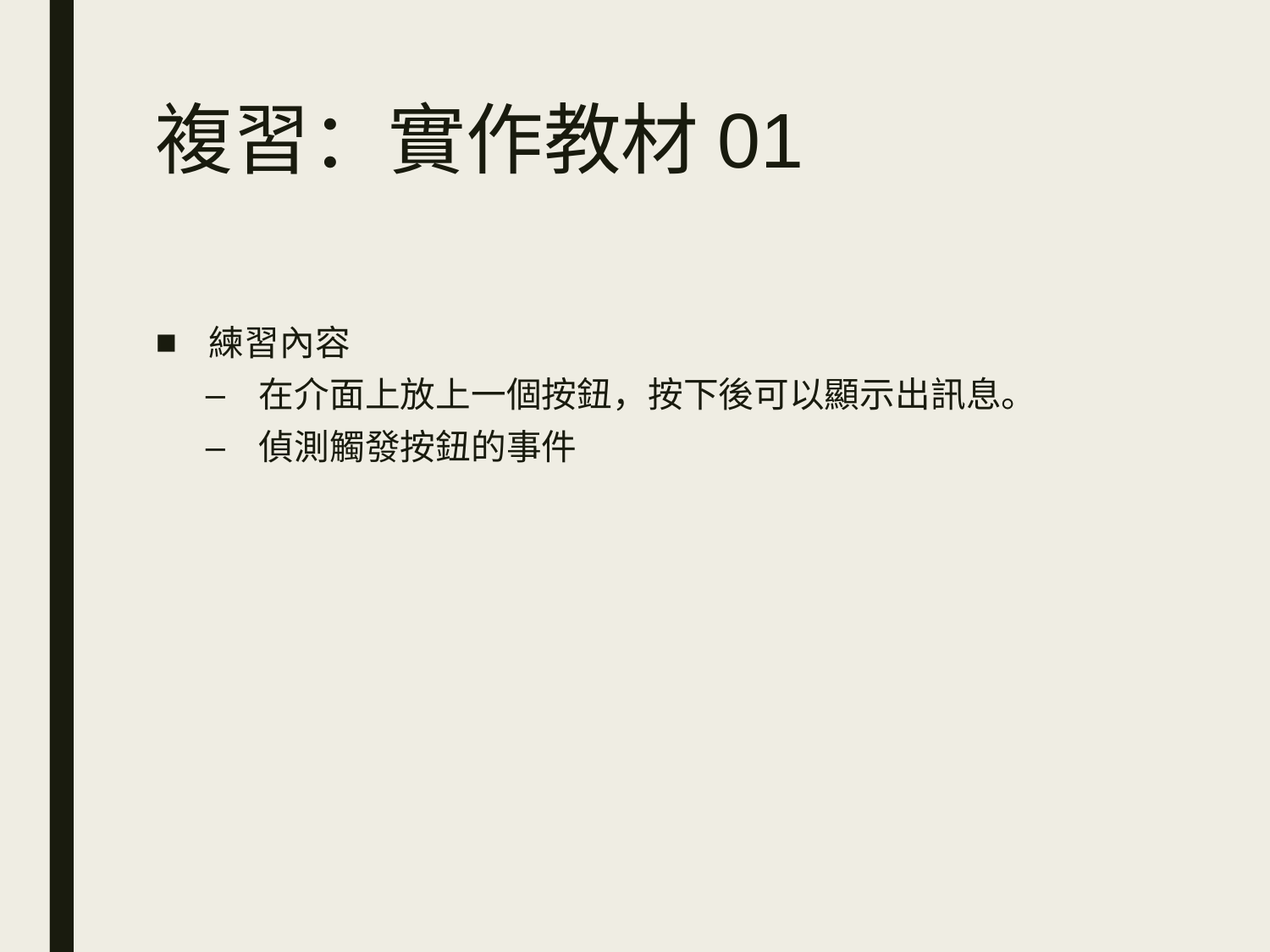

# 複習：實作教材01
練習內容
在介面上放上一個按鈕，按下後可以顯示出訊息。
偵測觸發按鈕的事件